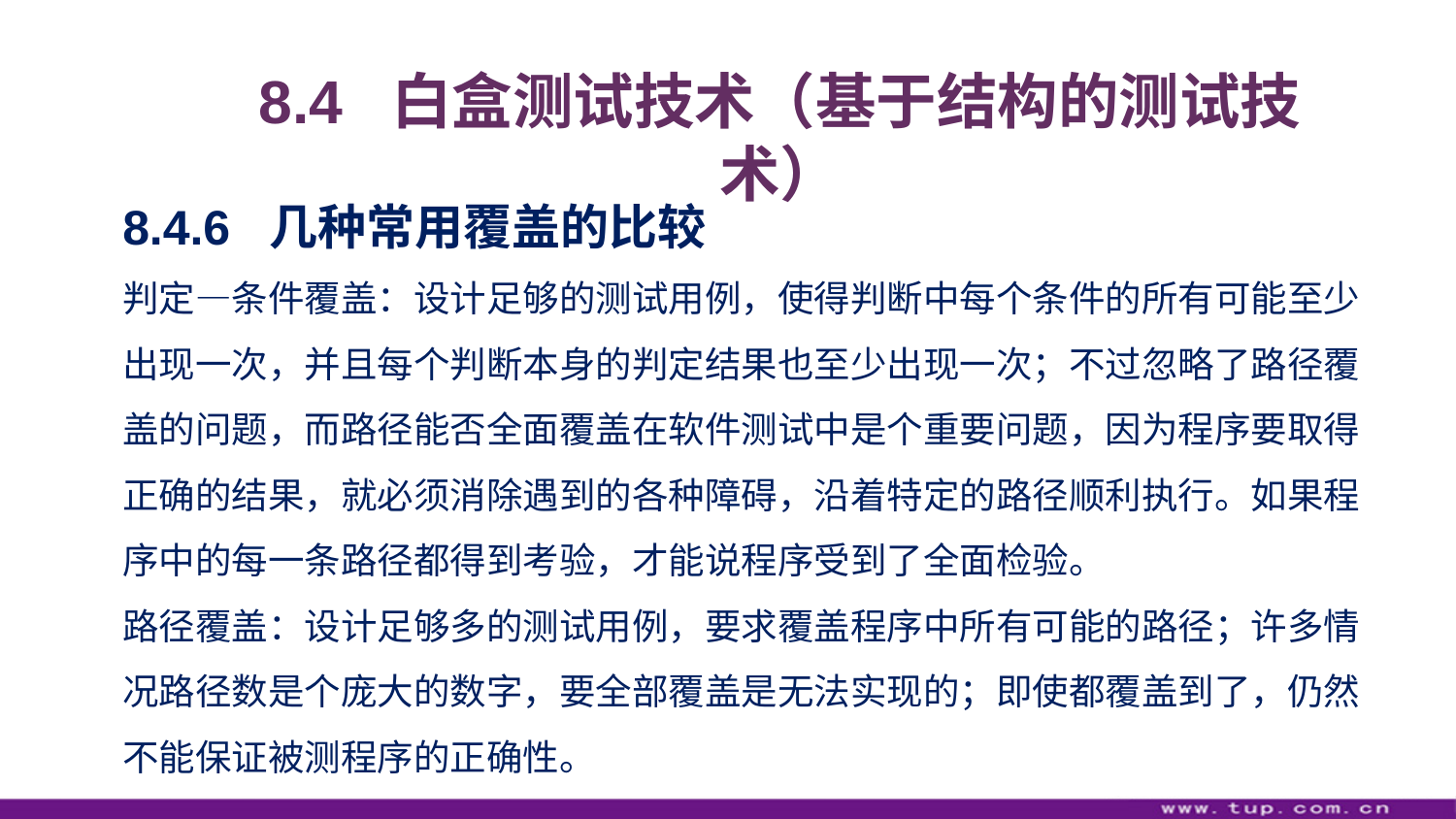

8.4  白盒测试技术（基于结构的测试技术）

8.4.6  几种常用覆盖的比较
判定—条件覆盖：设计足够的测试用例，使得判断中每个条件的所有可能至少出现一次，并且每个判断本身的判定结果也至少出现一次；不过忽略了路径覆盖的问题，而路径能否全面覆盖在软件测试中是个重要问题，因为程序要取得正确的结果，就必须消除遇到的各种障碍，沿着特定的路径顺利执行。如果程序中的每一条路径都得到考验，才能说程序受到了全面检验。
路径覆盖：设计足够多的测试用例，要求覆盖程序中所有可能的路径；许多情况路径数是个庞大的数字，要全部覆盖是无法实现的；即使都覆盖到了，仍然不能保证被测程序的正确性。